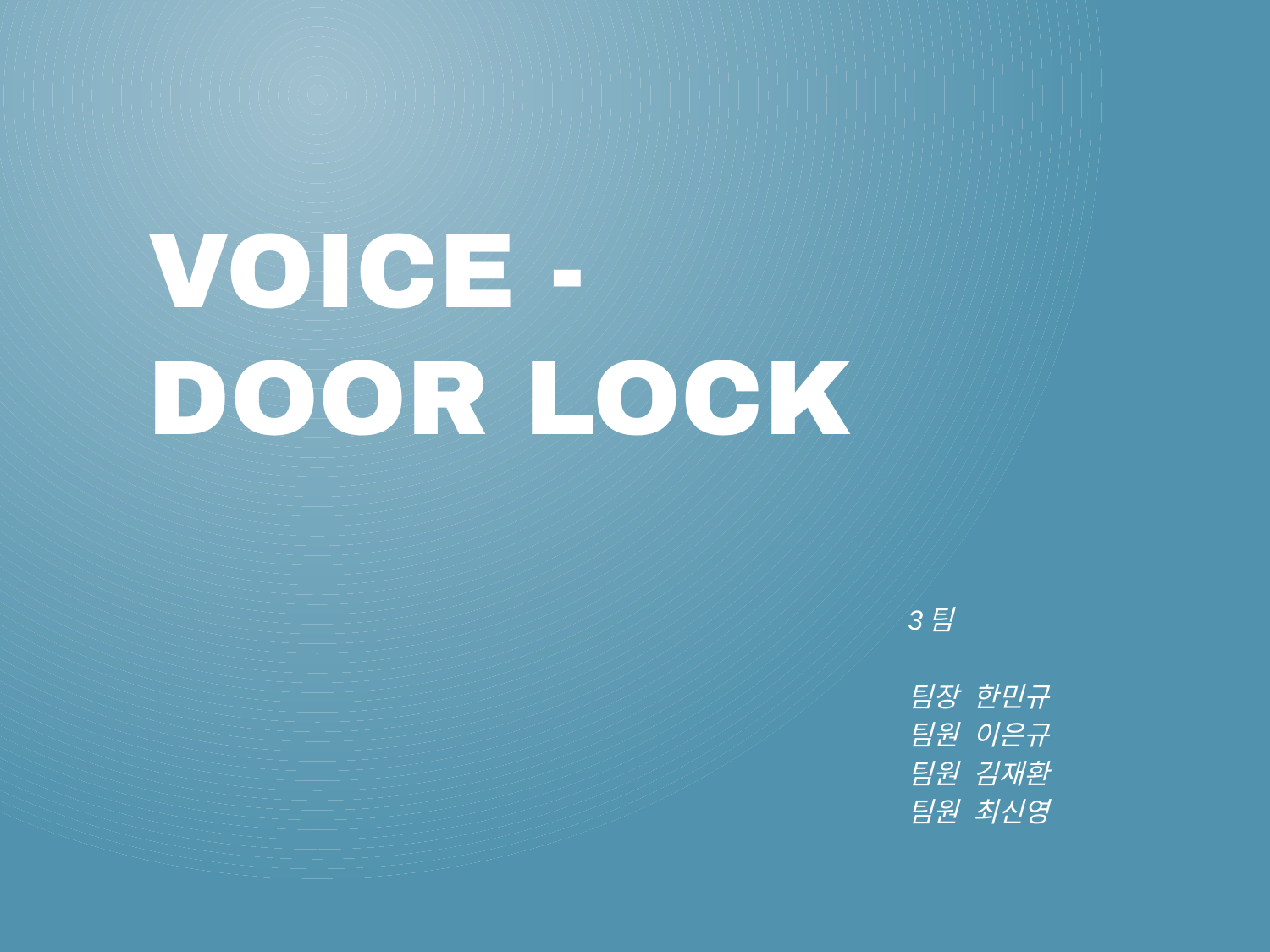

# Voice - door lock
3팀

팀장  한민규
팀원  이은규
팀원  김재환
팀원  최신영